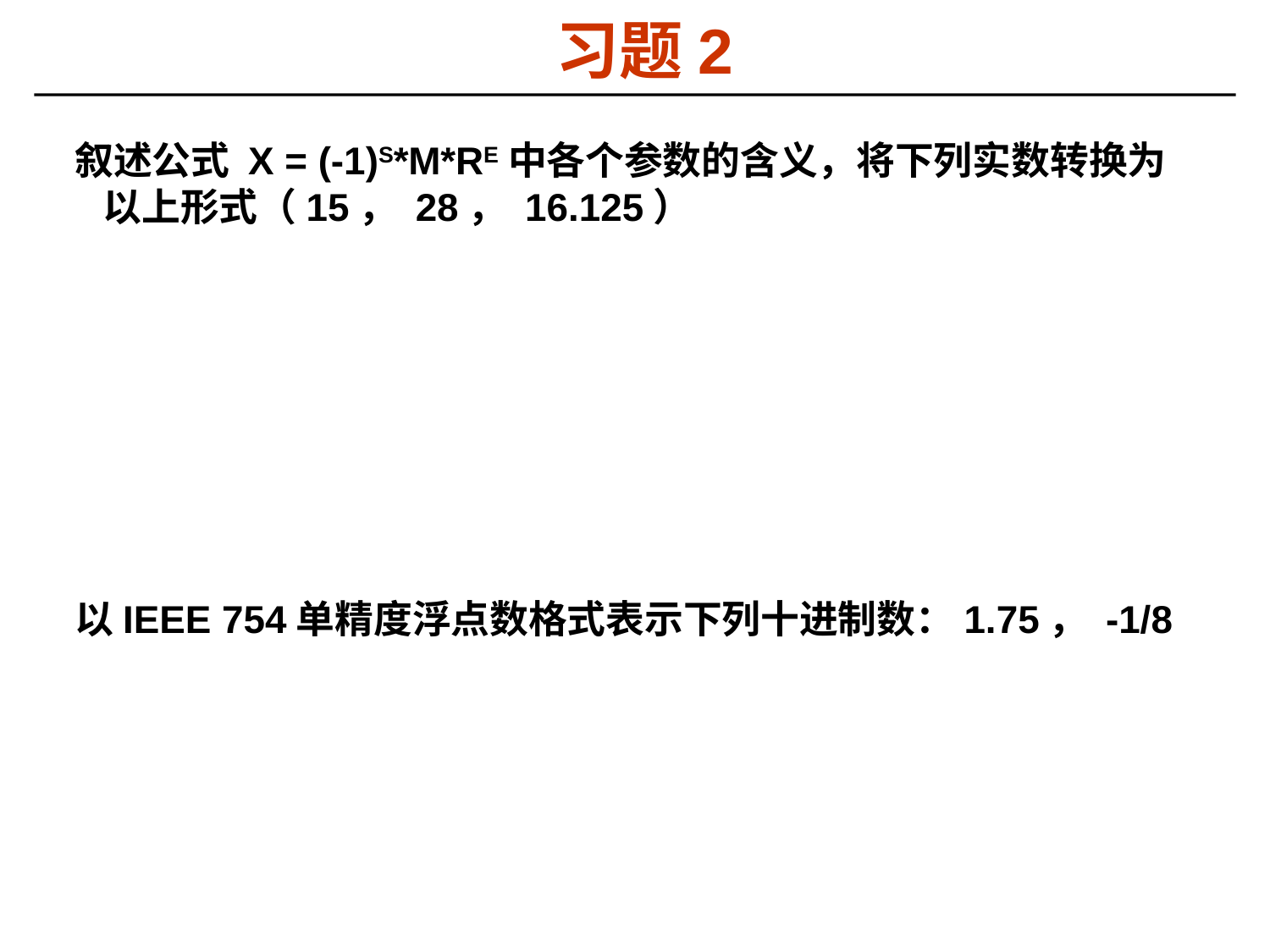

# 习题2
叙述公式 X = (-1)S*M*RE中各个参数的含义，将下列实数转换为以上形式（15， 28， 16.125）
以IEEE 754单精度浮点数格式表示下列十进制数：1.75， -1/8